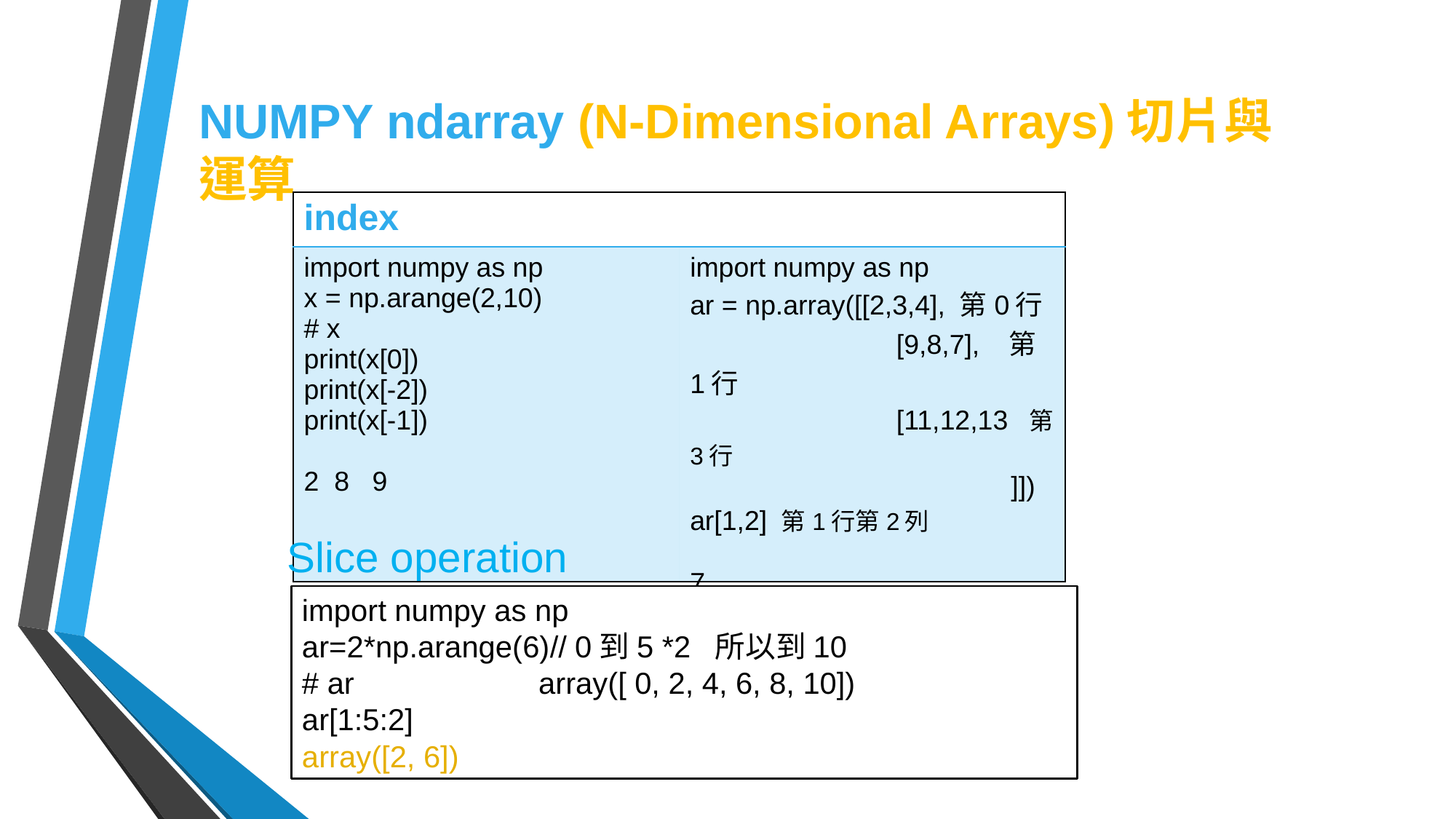

NUMPY ndarray (N-Dimensional Arrays)切片與運算
| index |  |
| --- | --- |
| import numpy as np x = np.arange(2,10) # x print(x[0]) print(x[-2]) print(x[-1]) 2 8 9 | import numpy as np ar = np.array([[2,3,4], 第0行                 [9,8,7], 第1行                 [11,12,13 第3行                  ]]) ar[1,2] 第1行第2列 7 |
# Slice operation
import numpy as np
ar=2*np.arange(6)// 0到5 *2  所以到10
# ar                      array([ 0, 2, 4, 6, 8, 10])
ar[1:5:2]
array([2, 6])